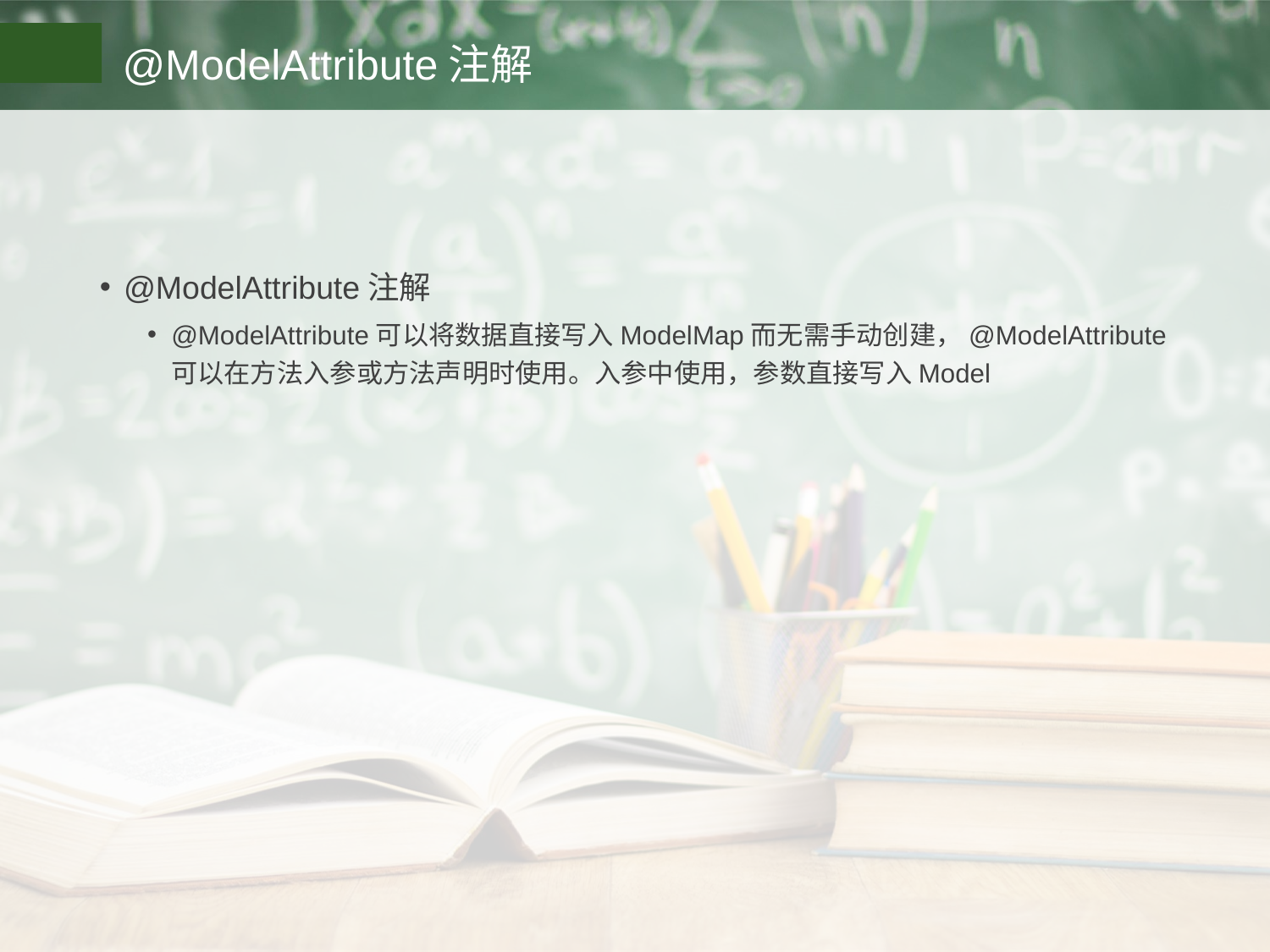

# @ModelAttribute注解
@ModelAttribute注解
@ModelAttribute可以将数据直接写入ModelMap而无需手动创建，@ModelAttribute可以在方法入参或方法声明时使用。入参中使用，参数直接写入Model